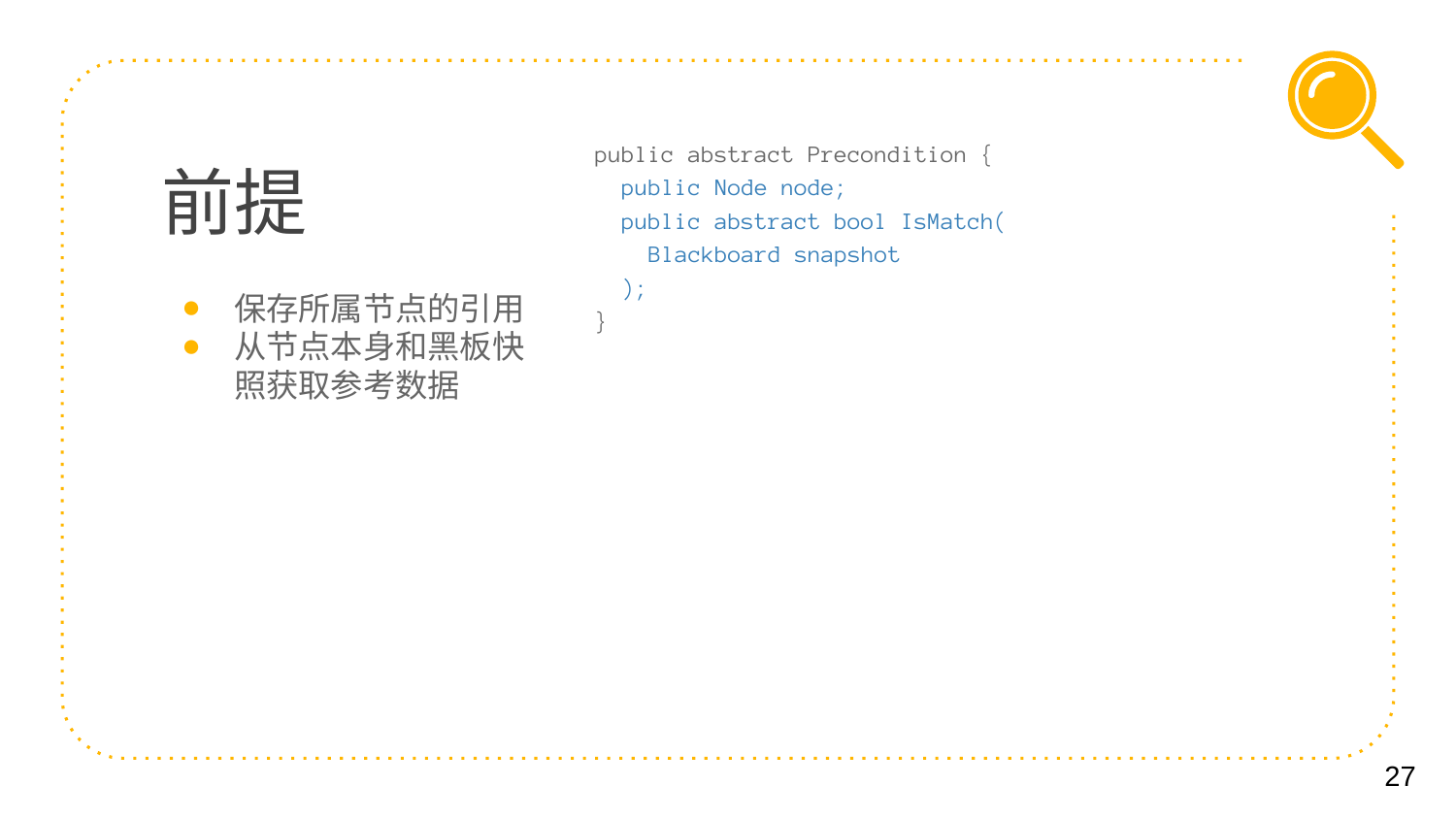

public abstract Precondition {
  public Node node;
  public abstract bool IsMatch(
    Blackboard snapshot
  );
}
# 前提
保存所属节点的引用
从节点本身和黑板快照获取参考数据
27